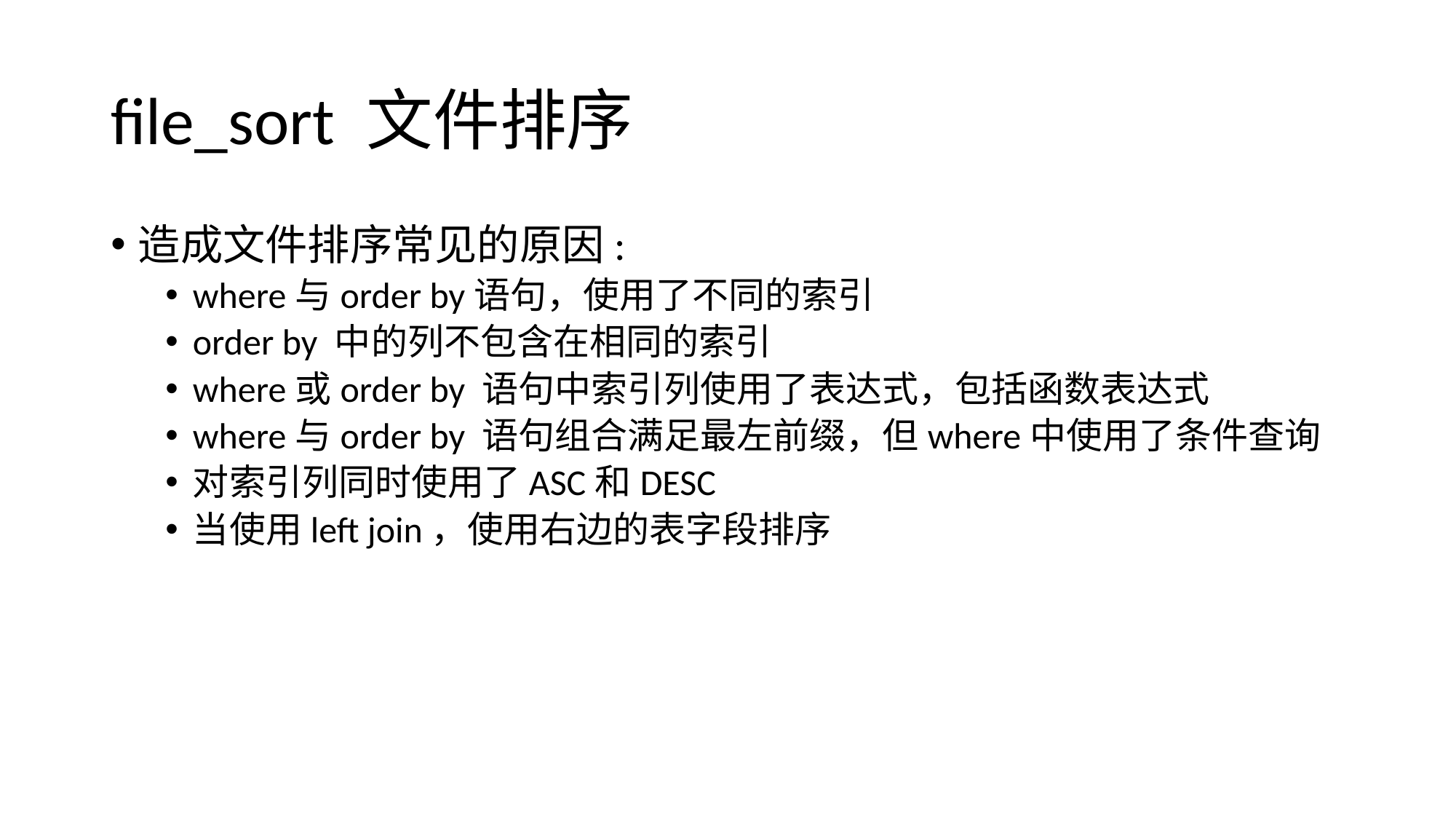

# file_sort 文件排序
造成文件排序常见的原因:
where与order by语句，使用了不同的索引
order by 中的列不包含在相同的索引
where或order by 语句中索引列使用了表达式，包括函数表达式
where与order by 语句组合满足最左前缀，但where中使用了条件查询
对索引列同时使用了ASC和DESC
当使用left join，使用右边的表字段排序